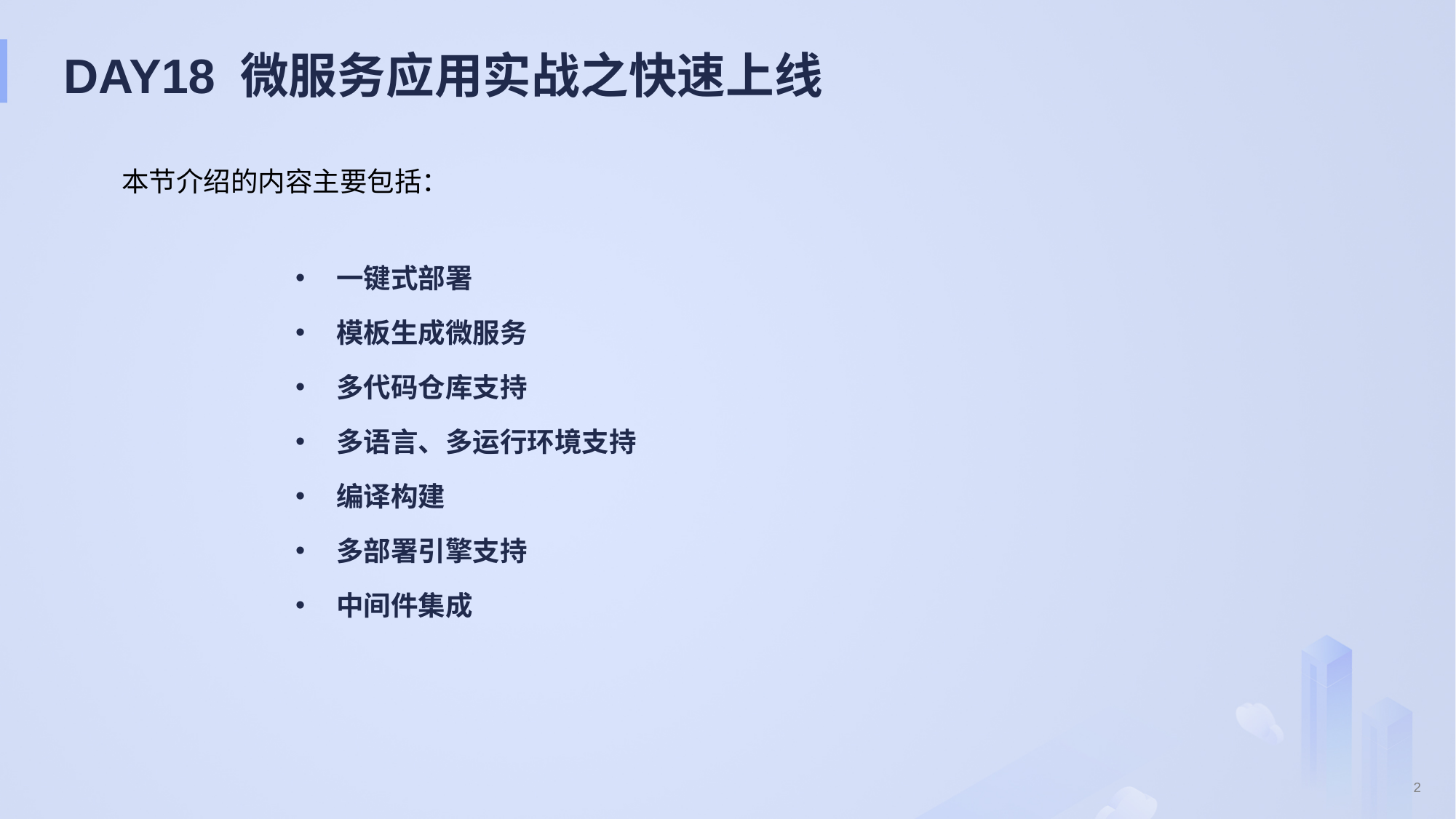

# DAY18 微服务应用实战之快速上线
本节介绍的内容主要包括：
一键式部署
模板生成微服务
多代码仓库支持
多语言、多运行环境支持
编译构建
多部署引擎支持
中间件集成